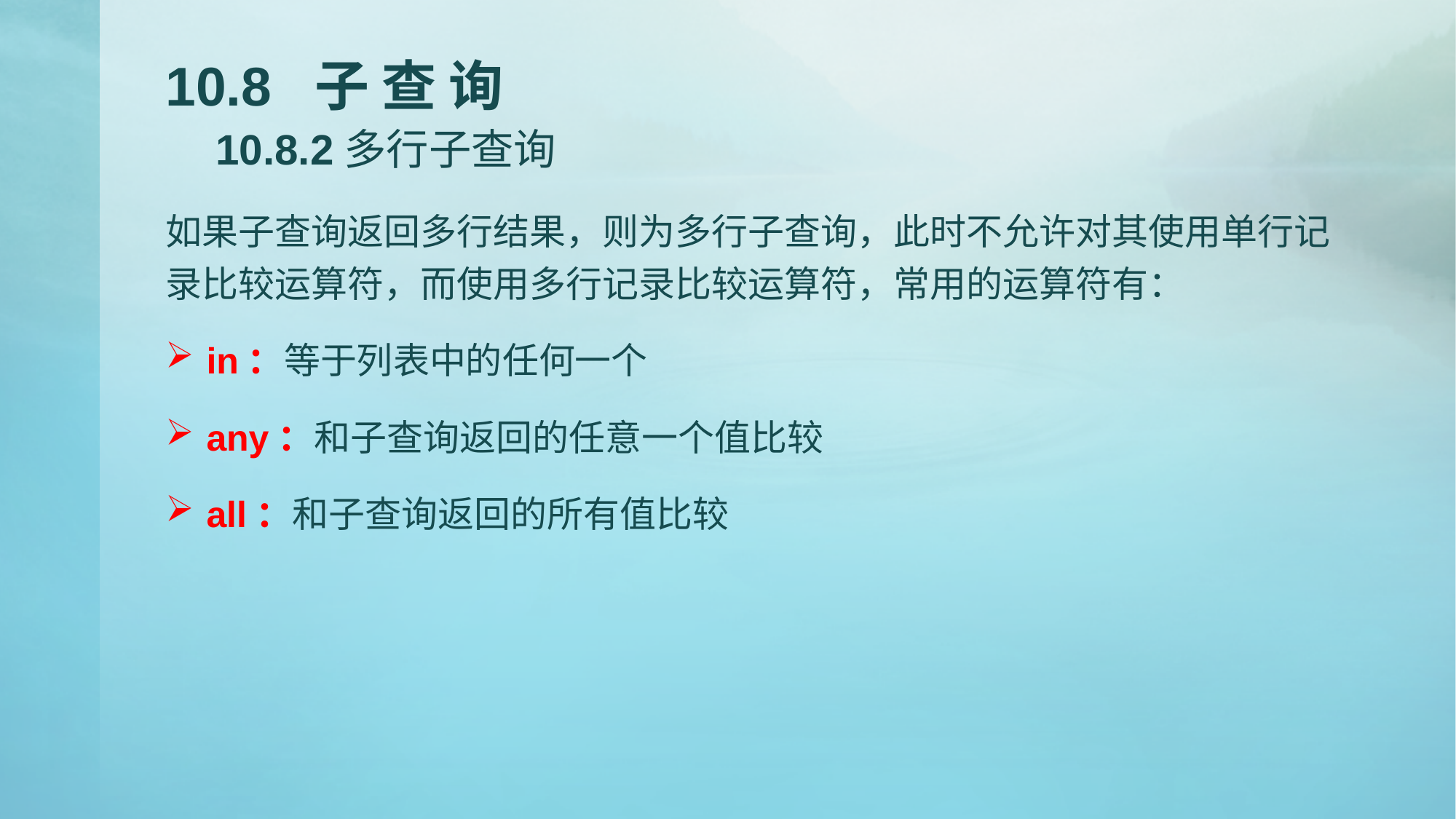

# 10.8  子 查 询 10.8.2多行子查询
如果子查询返回多行结果，则为多行子查询，此时不允许对其使用单行记录比较运算符，而使用多行记录比较运算符，常用的运算符有：
in：等于列表中的任何一个
any：和子查询返回的任意一个值比较
all：和子查询返回的所有值比较